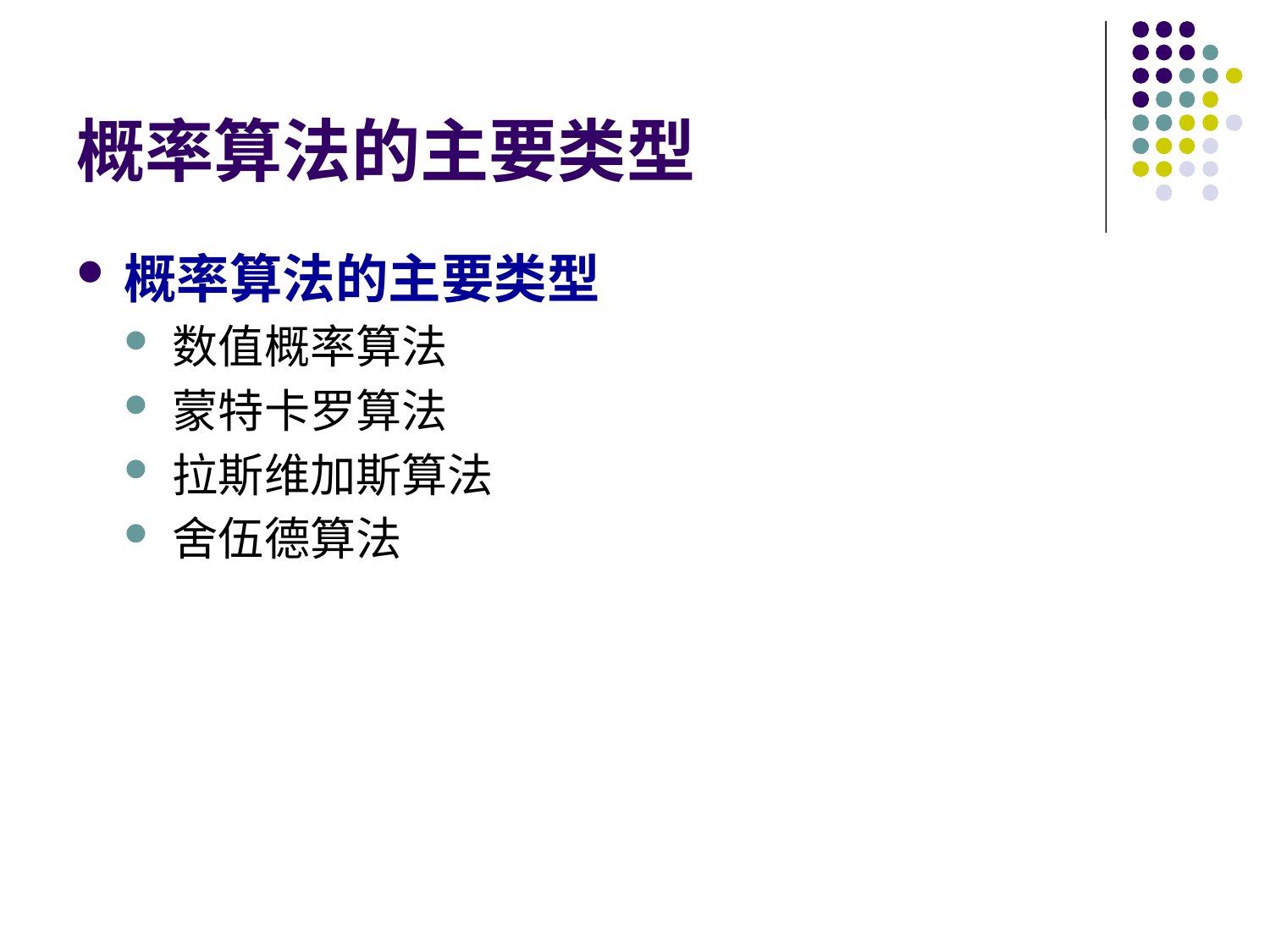

# 概率算法的主要类型
概率算法的主要类型
数值概率算法
蒙特卡罗算法
拉斯维加斯算法
舍伍德算法